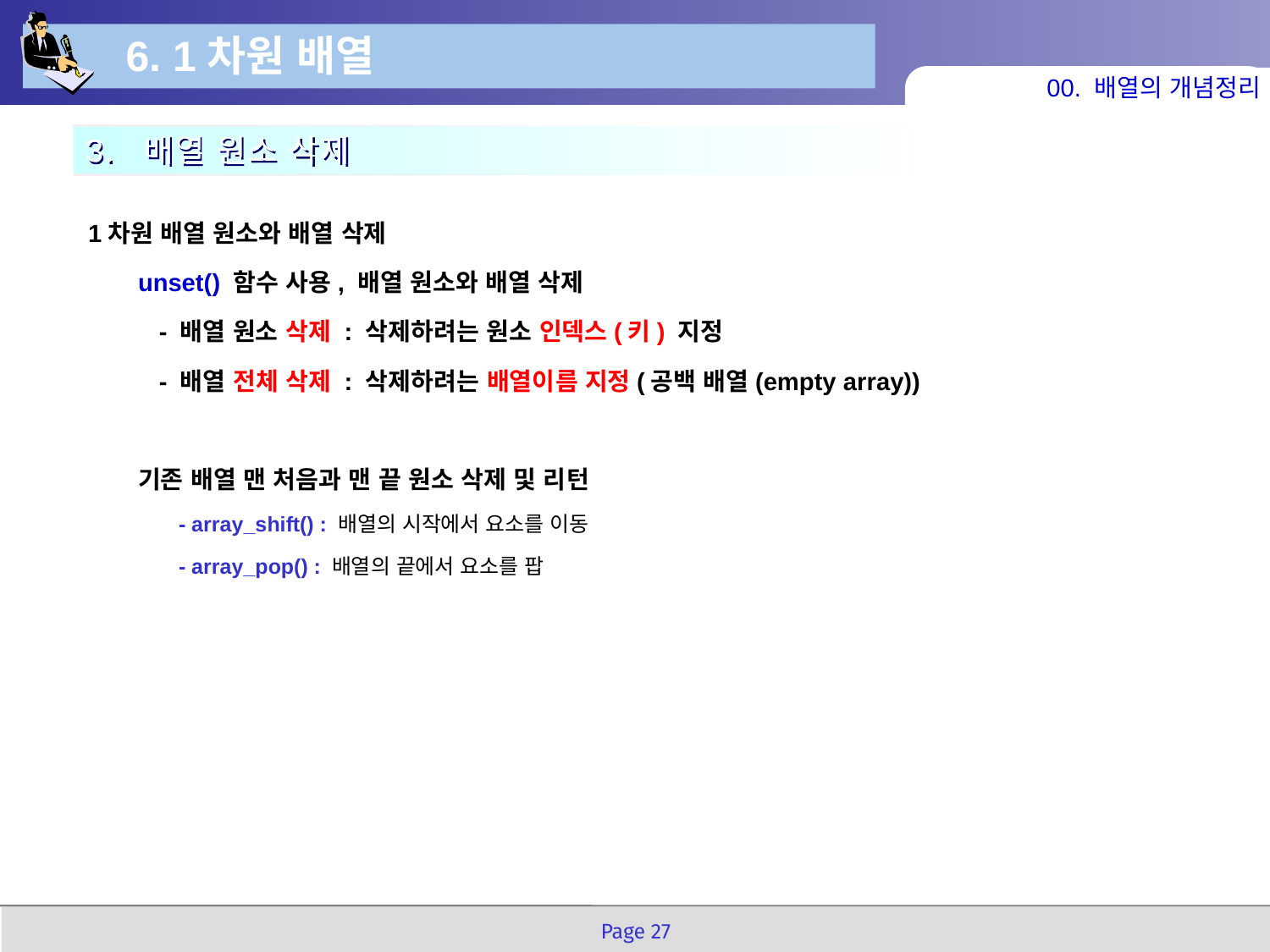

6. 1차원 배열
00. 배열의 개념정리
3.  배열 원소 삭제

1차원 배열 원소와 배열 삭제
unset() 함수 사용, 배열 원소와 배열 삭제
   - 배열 원소 삭제 : 삭제하려는 원소 인덱스(키) 지정
   - 배열 전체 삭제 : 삭제하려는 배열이름 지정(공백 배열(empty array))

기존 배열 맨 처음과 맨 끝 원소 삭제 및 리턴
   - array_shift() : 배열의 시작에서 요소를 이동
   - array_pop() : 배열의 끝에서 요소를 팝

Page 27